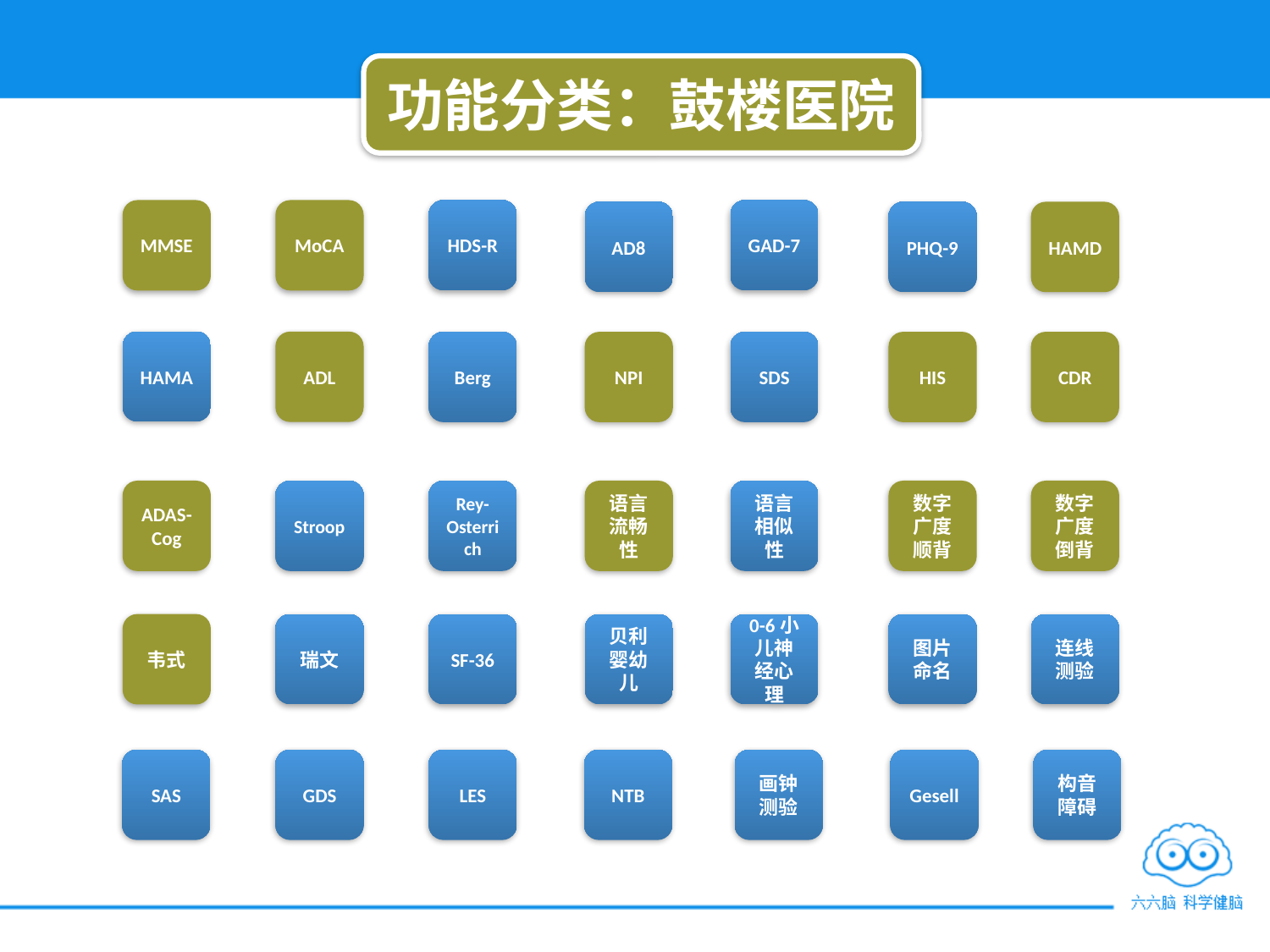

功能分类：鼓楼医院
MMSE
MoCA
HDS-R
GAD-7
AD8
PHQ-9
HAMD
HAMA
ADL
Berg
NPI
SDS
HIS
CDR
ADAS-Cog
Stroop
Rey-Osterrich
语言流畅性
语言相似性
数字广度顺背
数字广度倒背
韦式
瑞文
SF-36
贝利婴幼儿
0-6小儿神经心理
图片命名
连线测验
SAS
GDS
LES
NTB
画钟测验
Gesell
构音障碍